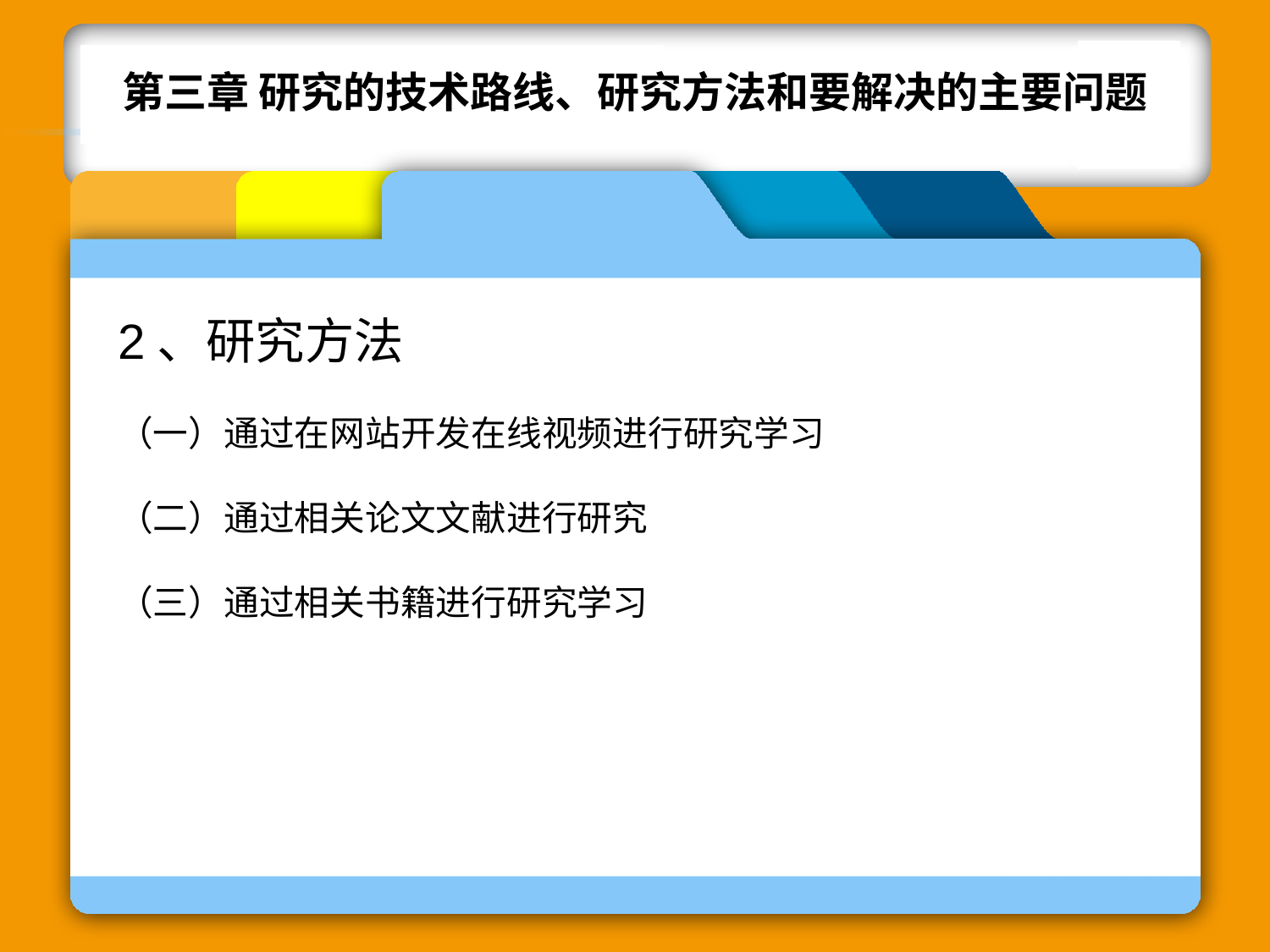

第三章 研究的技术路线、研究方法和要解决的主要问题

2、研究方法

（一）通过在网站开发在线视频进行研究学习

（二）通过相关论文文献进行研究

（三）通过相关书籍进行研究学习